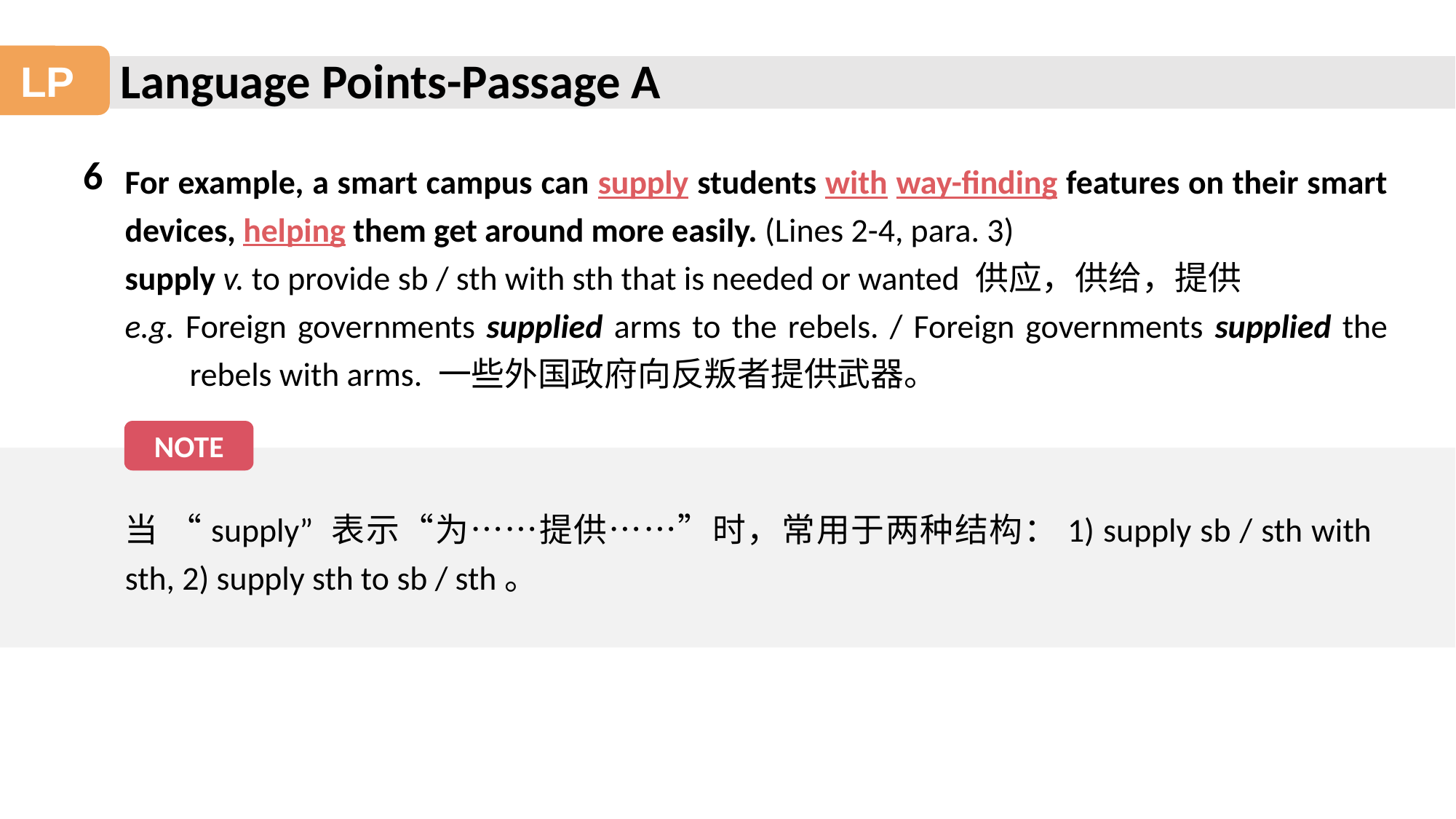

Language Points-Passage A
LP

6
For example, a smart campus can supply students with way-finding features on their smart devices, helping them get around more easily. (Lines 2-4, para. 3)
supply v. to provide sb / sth with sth that is needed or wanted 供应，供给，提供
e.g. Foreign governments supplied arms to the rebels. / Foreign governments supplied the rebels with arms. 一些外国政府向反叛者提供武器。
NOTE

当 “supply” 表示“为……提供……”时，常用于两种结构：1) supply sb / sth with sth, 2) supply sth to sb / sth。